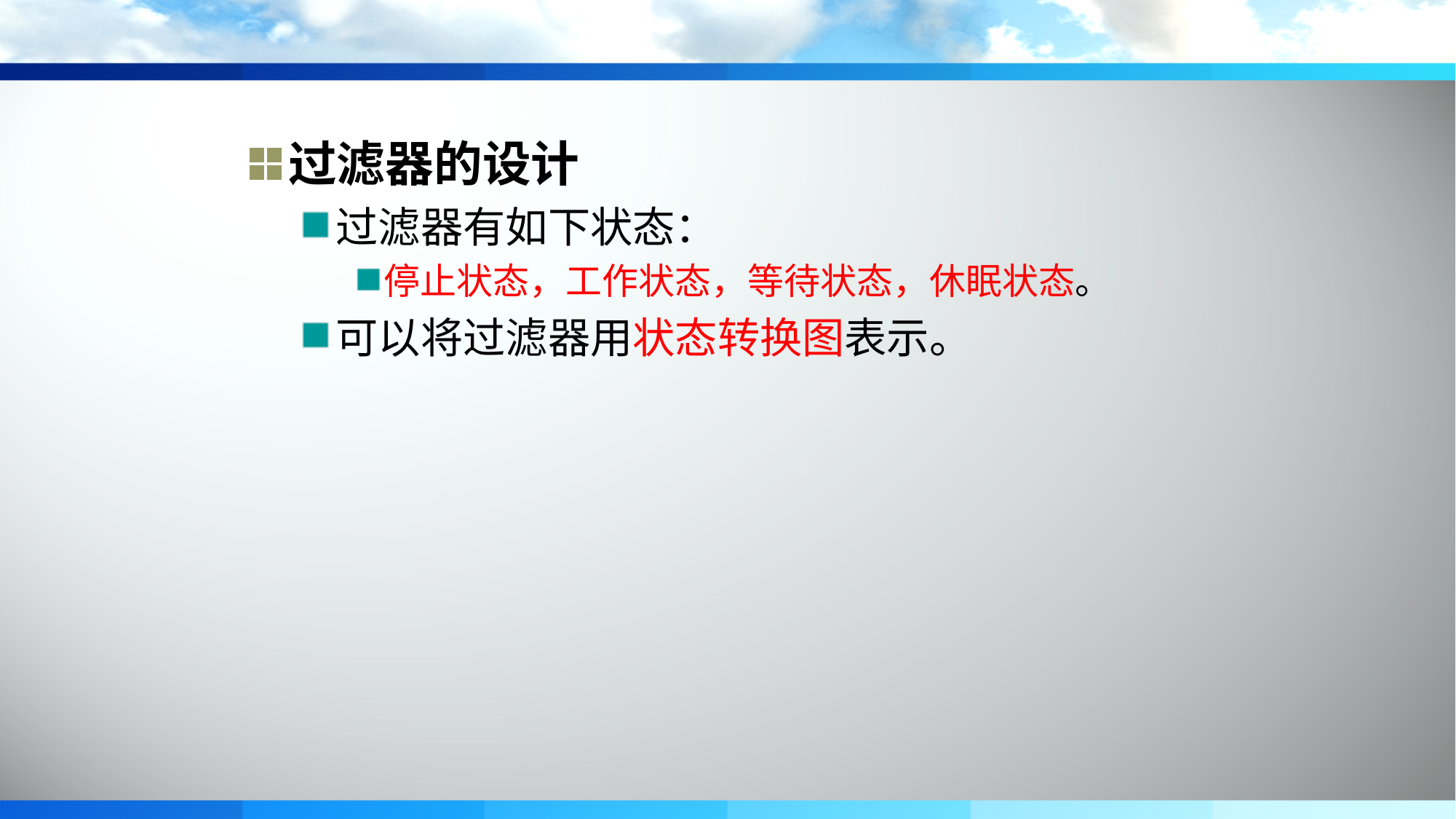

过滤器的设计
过滤器有如下状态：
停止状态，工作状态，等待状态，休眠状态。
可以将过滤器用状态转换图表示。